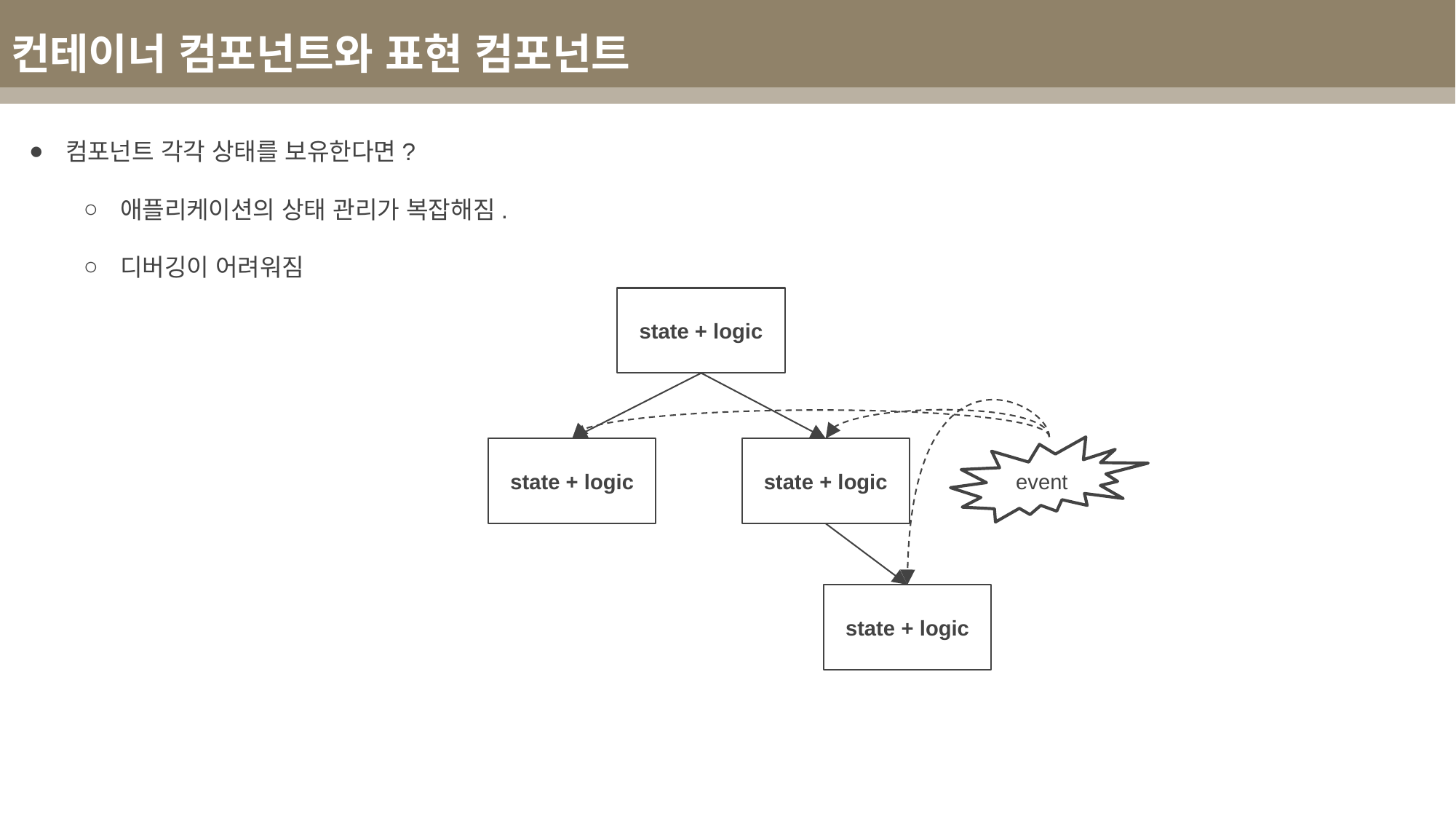

컨테이너 컴포넌트와 표현 컴포넌트
컴포넌트 각각 상태를 보유한다면?
애플리케이션의 상태 관리가 복잡해짐.
디버깅이 어려워짐

state + logic
event
state + logic
state + logic
state + logic